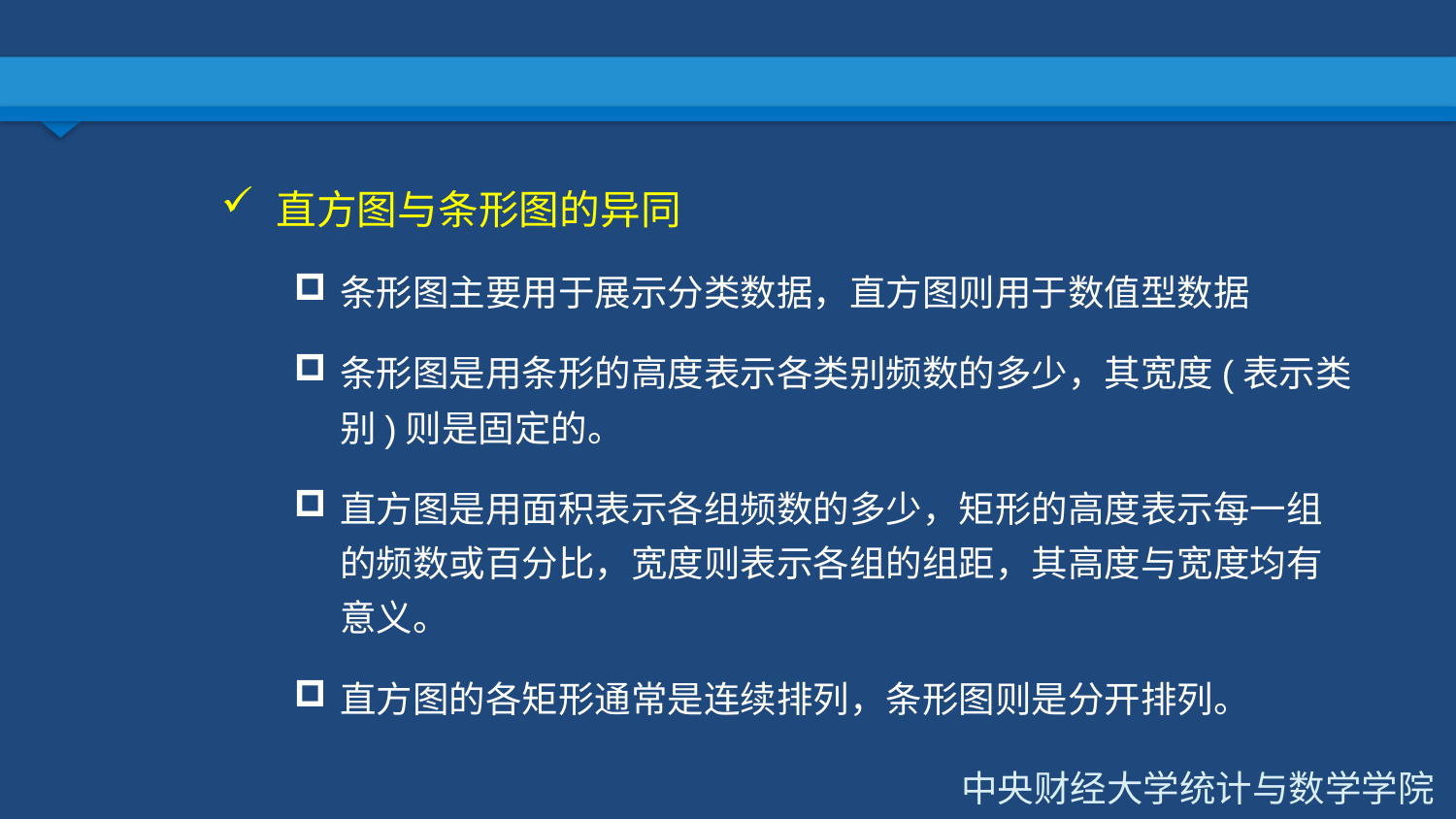

#
直方图与条形图的异同
条形图主要用于展示分类数据，直方图则用于数值型数据
条形图是用条形的高度表示各类别频数的多少，其宽度(表示类别)则是固定的。
直方图是用面积表示各组频数的多少，矩形的高度表示每一组的频数或百分比，宽度则表示各组的组距，其高度与宽度均有意义。
直方图的各矩形通常是连续排列，条形图则是分开排列。